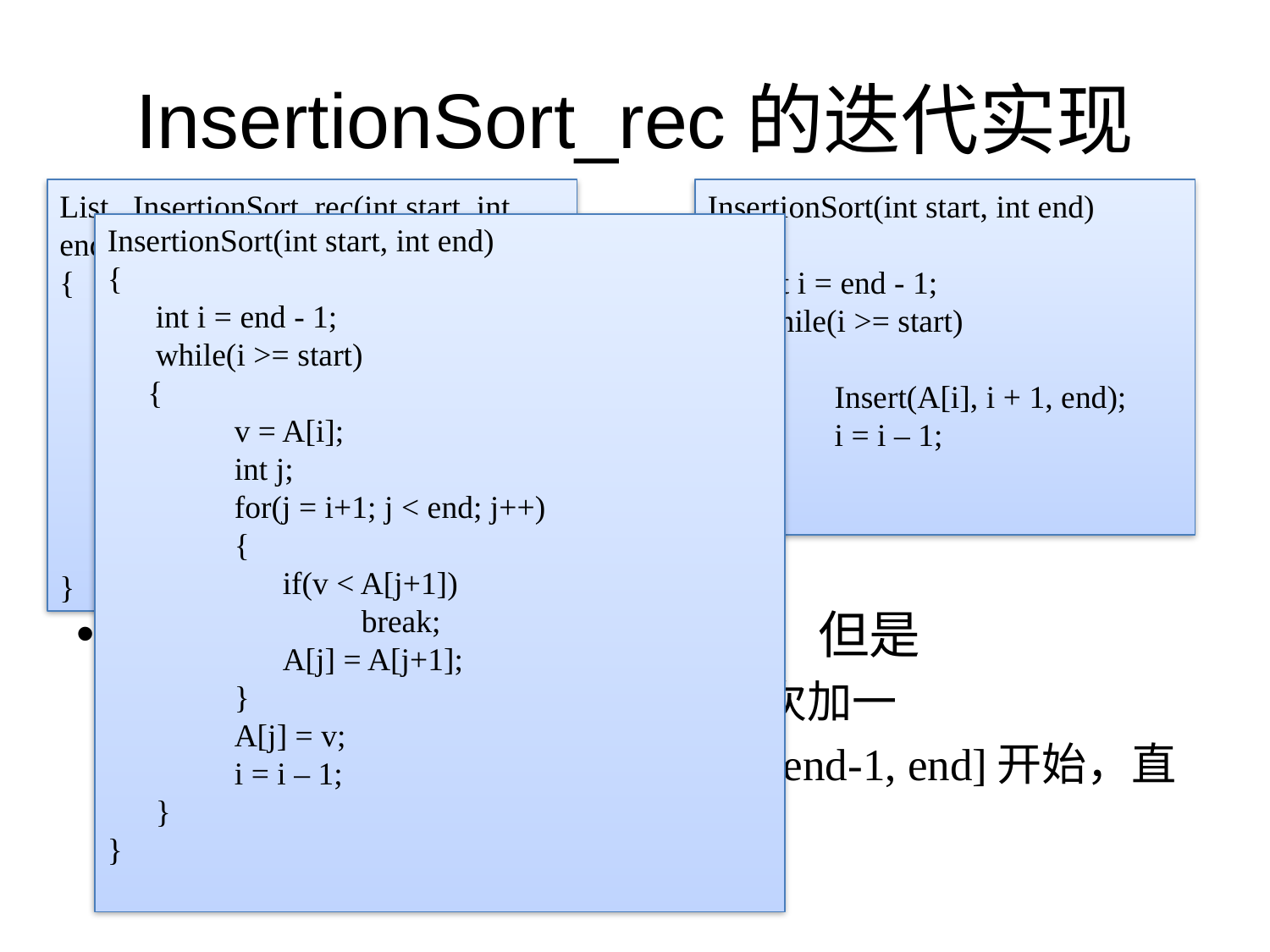

# InsertionSort_rec的迭代实现
InsertionSort(int start, int end)
{
      int i = end - 1;
      while(i >= start)
     {
	Insert(A[i], i + 1, end);
	i = i – 1;
      }
}
List   InsertionSort_rec(int start, int end)
{
      if(end == start)
	return;
     //v = A[start]; 后移到Insert之后
     InsertionSort_rec(start + 1, end);

     //v = A[start]; 后移到Insert之后
     Insert(v, start, end);
}
InsertionSort(int start, int end)
{
      int i = end - 1;
      while(i >= start)
     {
	v = A[i];
	int j;
	for(j = i+1; j < end; j++)
	{
   	      if(v < A[j+1])
		break;
	      A[j] = A[j+1];
         	}
	A[j] = v;
	i = i – 1;
      }
}

InsertionSort_Rec不是尾递归，但是
参数end不变，而参数start逐次加一
A中的元素被排序的顺序是从[end-1, end]开始，直到[start, end]结束